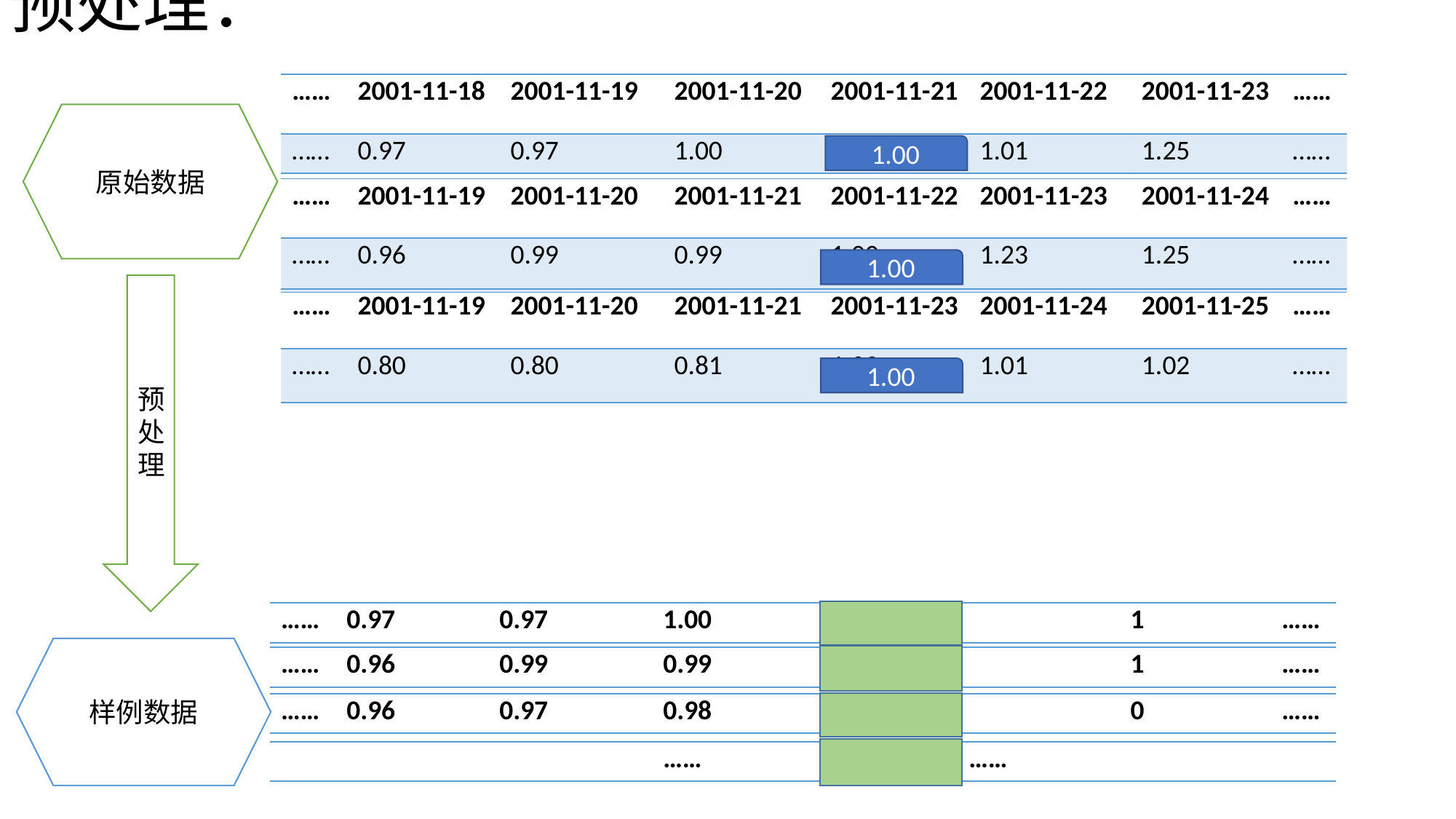

# 预处理：
| …… | 2001-11-18 | 2001-11-19 | 2001-11-20 | 2001-11-21 | 2001-11-22 | 2001-11-23 | …… |
| --- | --- | --- | --- | --- | --- | --- | --- |
| …… | 0.97 | 0.97 | 1.00 | 1.00 | 1.01 | 1.25 | …… |
原始数据
1.00
| …… | 2001-11-19 | 2001-11-20 | 2001-11-21 | 2001-11-22 | 2001-11-23 | 2001-11-24 | …… |
| --- | --- | --- | --- | --- | --- | --- | --- |
| …… | 0.96 | 0.99 | 0.99 | 1.00 | 1.23 | 1.25 | …… |
1.00
预处理
| …… | 2001-11-19 | 2001-11-20 | 2001-11-21 | 2001-11-23 | 2001-11-24 | 2001-11-25 | …… |
| --- | --- | --- | --- | --- | --- | --- | --- |
| …… | 0.80 | 0.80 | 0.81 | 1.00 | 1.01 | 1.02 | …… |
1.00

| …… | 0.97 | 0.97 | 1.00 | 1.00 |  | 1 | …… |
| --- | --- | --- | --- | --- | --- | --- | --- |
样例数据

| …… | 0.96 | 0.99 | 0.99 | 1.00 |  | 1 | …… |
| --- | --- | --- | --- | --- | --- | --- | --- |

| …… | 0.96 | 0.97 | 0.98 | 1.00 |  | 0 | …… |
| --- | --- | --- | --- | --- | --- | --- | --- |

|  |  |  | …… | 1.00 | …… |  |  |
| --- | --- | --- | --- | --- | --- | --- | --- |